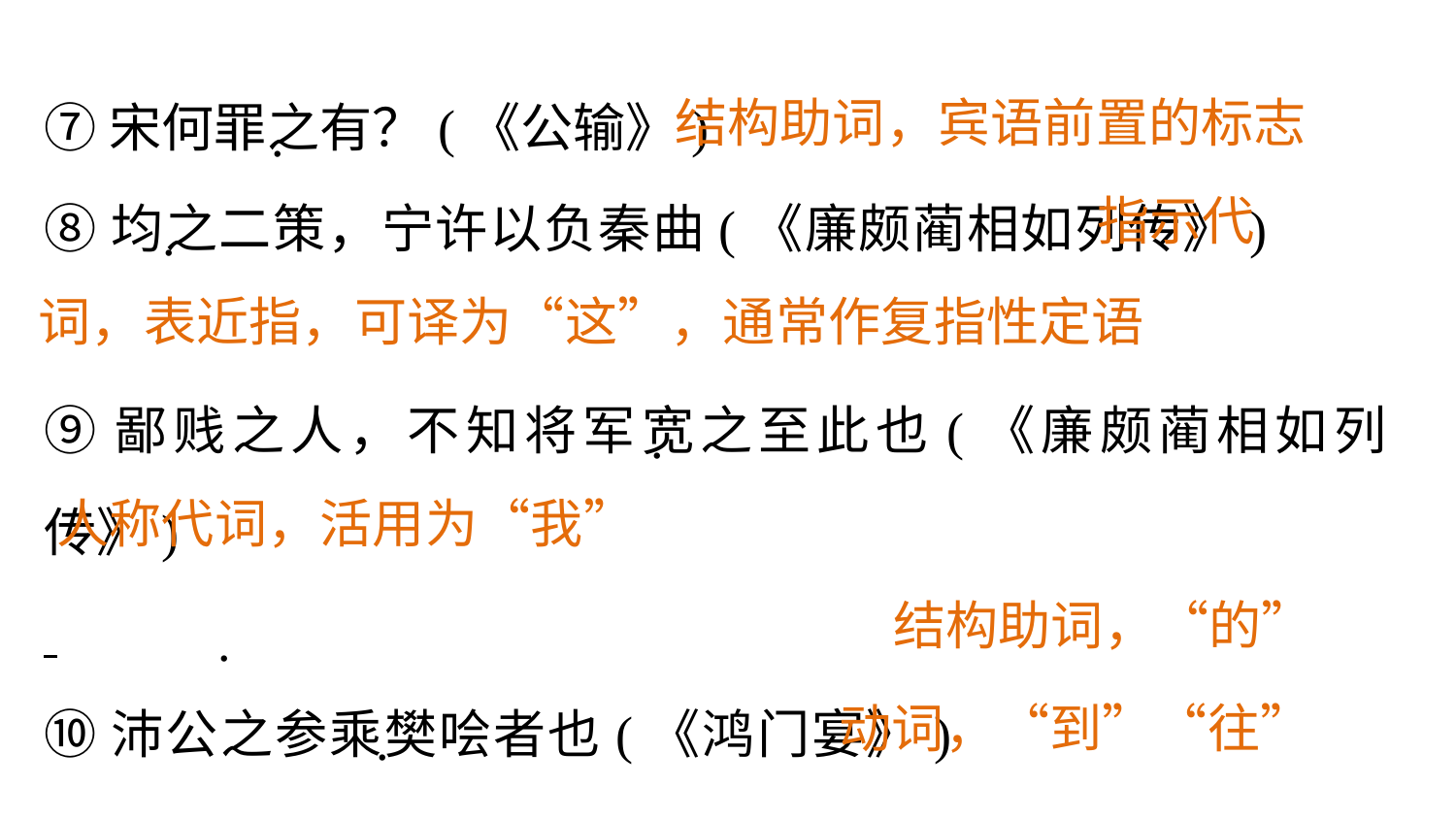

结构助词，宾语前置的标志
⑦宋何罪之有？(《公输》)
⑧均之二策，宁许以负秦曲(《廉颇蔺相如列传》)
⑨鄙贱之人，不知将军宽之至此也(《廉颇蔺相如列传》)

⑩沛公之参乘樊哙者也(《鸿门宴》)
⑪杳不知其所之也(《阿房宫赋》)
.
                                                                                        指示代
词，表近指，可译为“这”，通常作复指性定语
.
.
人称代词，活用为“我”
结构助词，“的”
.
动词，“到”“往”
.